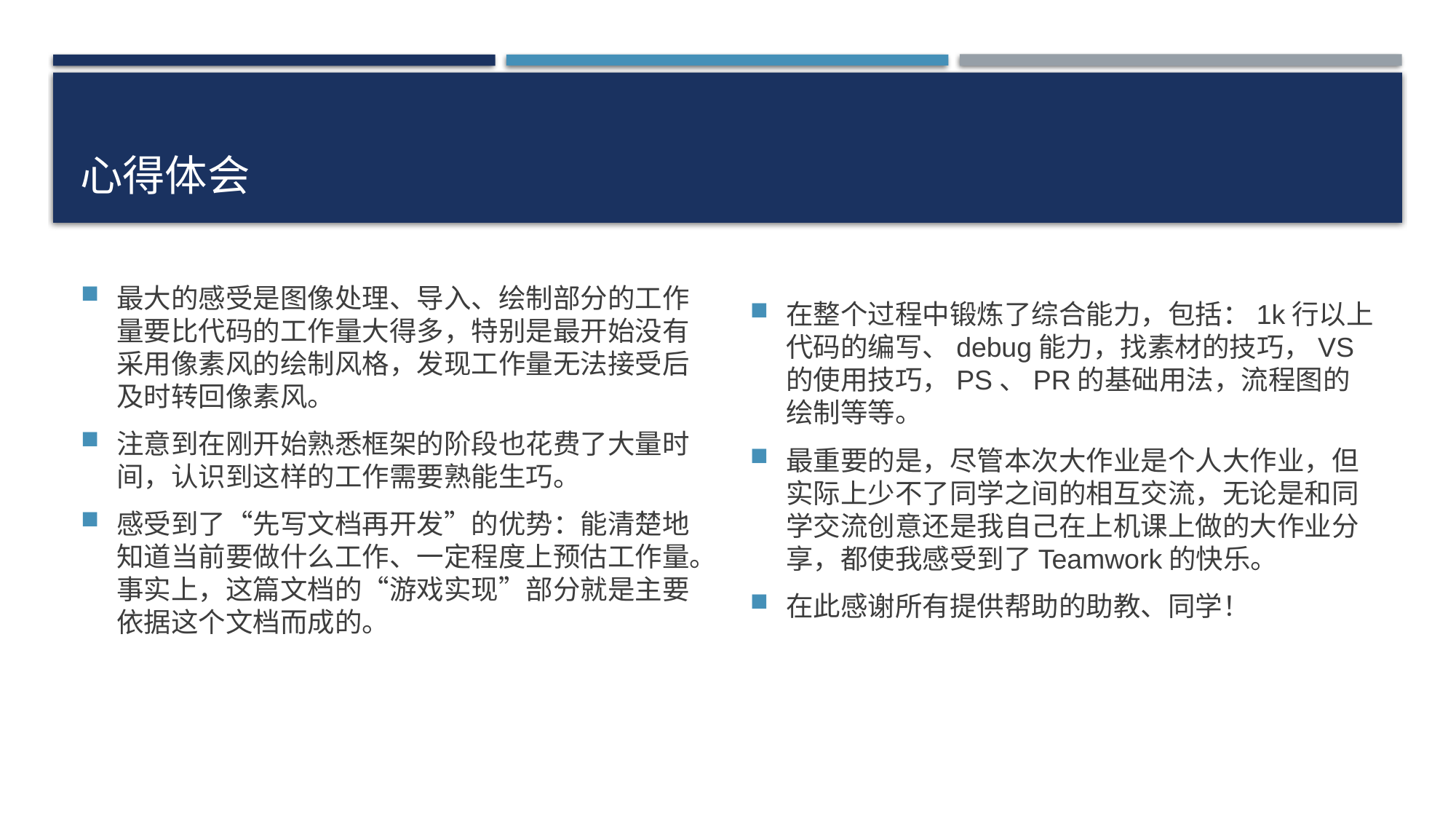

# 心得体会
最大的感受是图像处理、导入、绘制部分的工作量要比代码的工作量大得多，特别是最开始没有采用像素风的绘制风格，发现工作量无法接受后及时转回像素风。
注意到在刚开始熟悉框架的阶段也花费了大量时间，认识到这样的工作需要熟能生巧。
感受到了“先写文档再开发”的优势：能清楚地知道当前要做什么工作、一定程度上预估工作量。事实上，这篇文档的“游戏实现”部分就是主要依据这个文档而成的。

在整个过程中锻炼了综合能力，包括：1k行以上代码的编写、debug能力，找素材的技巧，VS的使用技巧，PS、PR的基础用法，流程图的绘制等等。
最重要的是，尽管本次大作业是个人大作业，但实际上少不了同学之间的相互交流，无论是和同学交流创意还是我自己在上机课上做的大作业分享，都使我感受到了Teamwork的快乐。
在此感谢所有提供帮助的助教、同学！